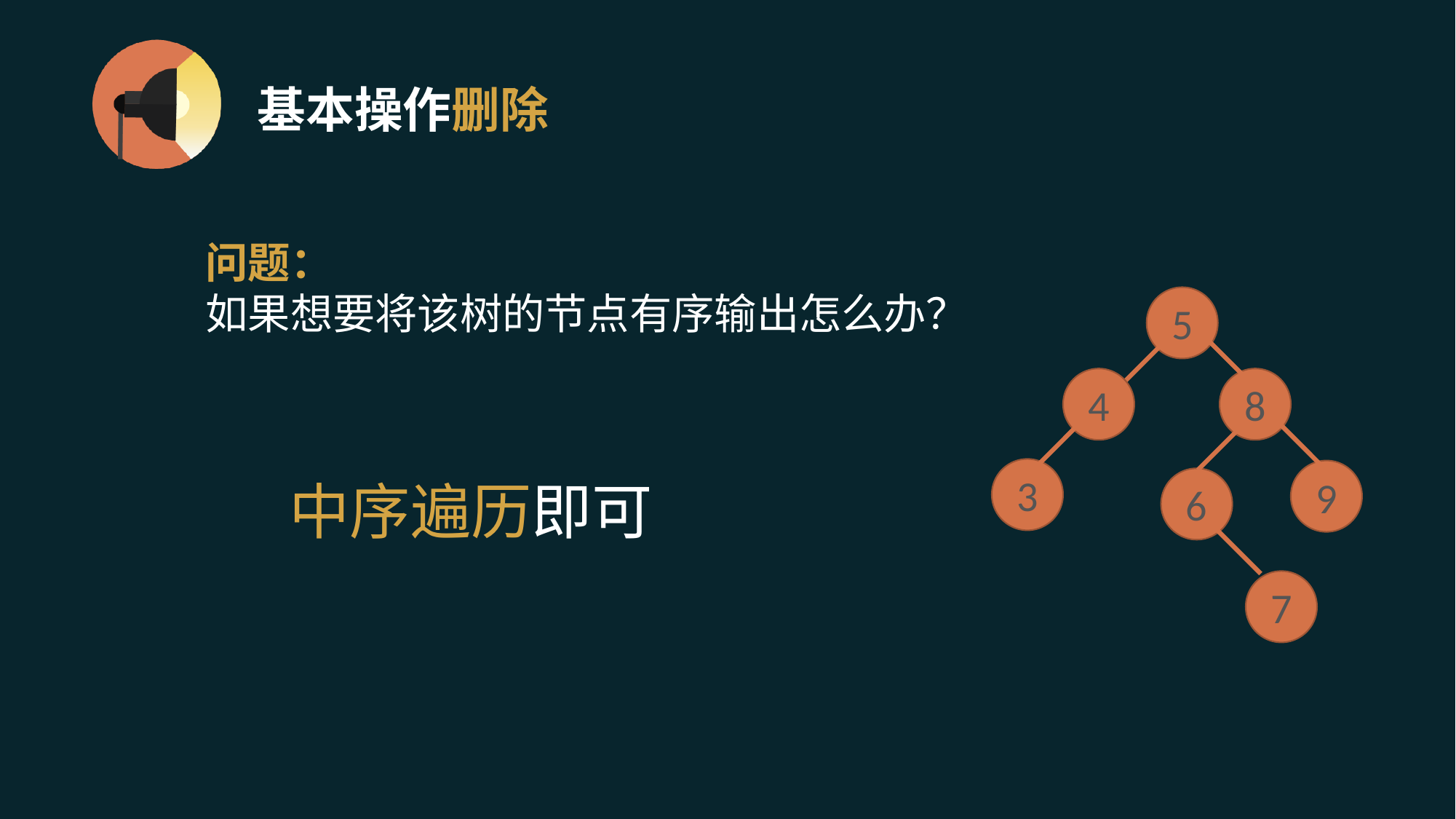

# 基本操作删除
问题：
如果想要将该树的节点有序输出怎么办？
5
4
8
3
9
中序遍历即可
6
7